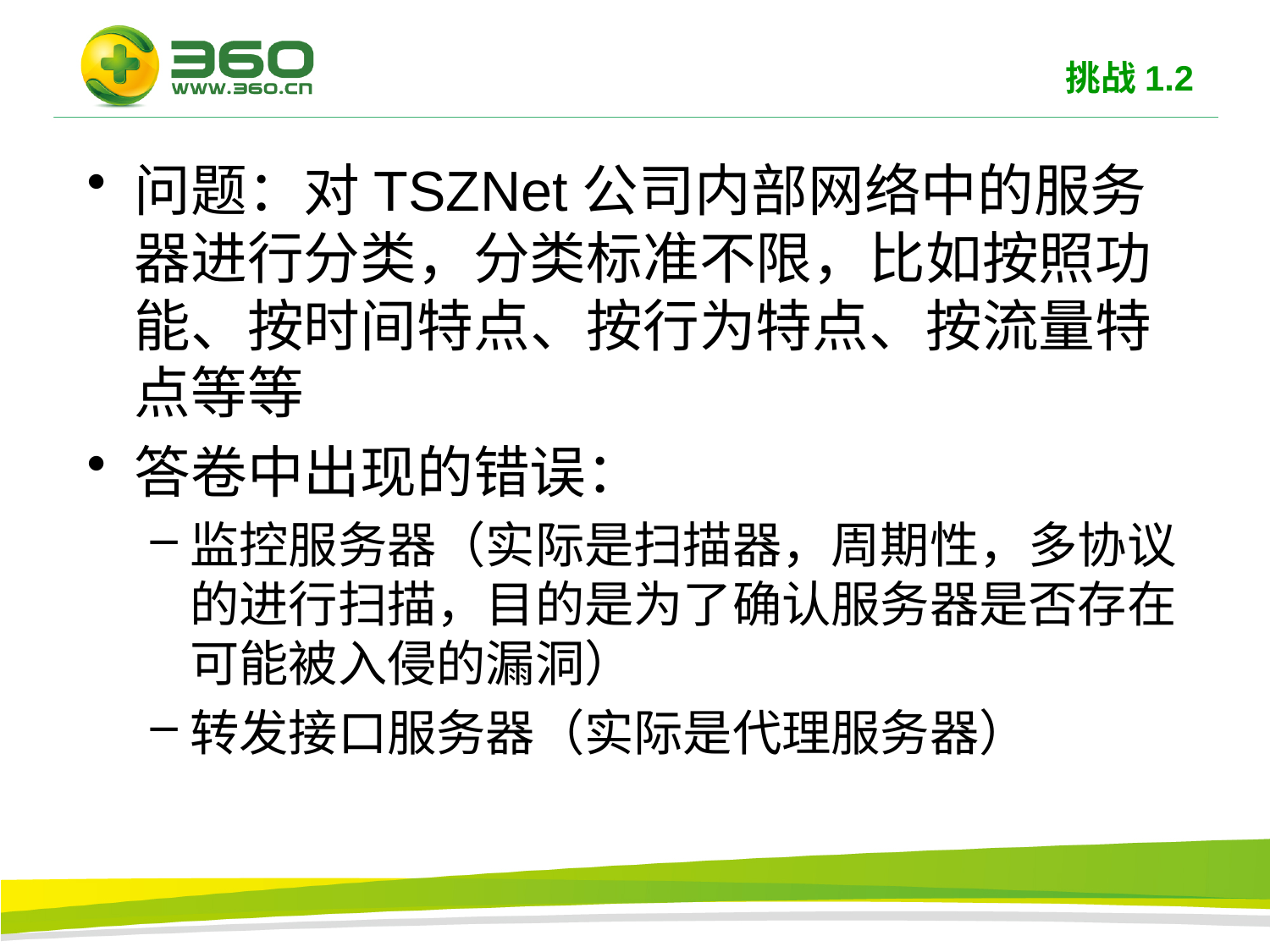

# 挑战1.2
问题：对TSZNet公司内部网络中的服务器进行分类，分类标准不限，比如按照功能、按时间特点、按行为特点、按流量特点等等
答卷中出现的错误：
监控服务器（实际是扫描器，周期性，多协议的进行扫描，目的是为了确认服务器是否存在可能被入侵的漏洞）
转发接口服务器（实际是代理服务器）